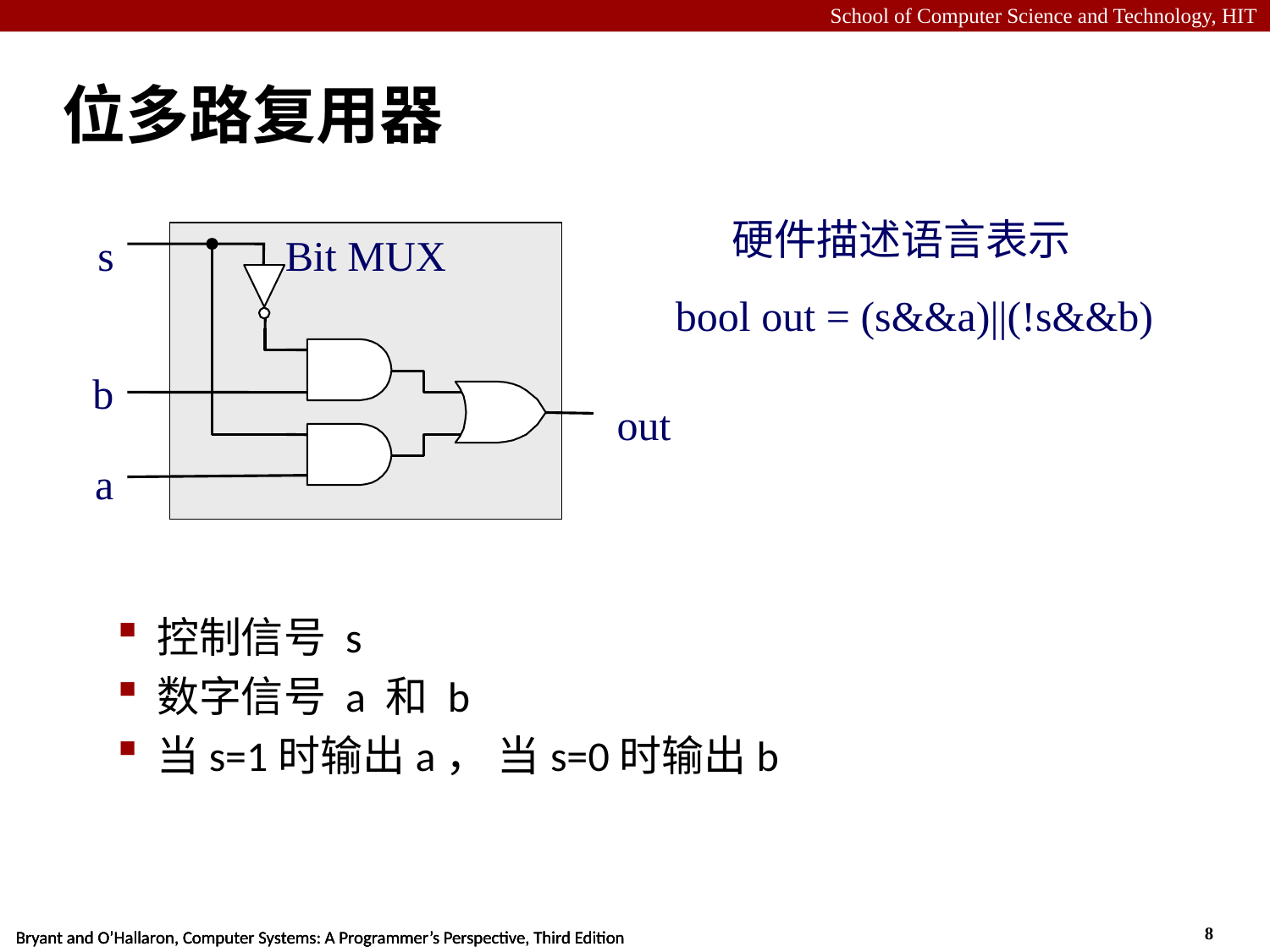

# 位多路复用器
硬件描述语言表示
Bit MUX
s

b

out

a

bool out = (s&&a)||(!s&&b)
控制信号 s
数字信号 a 和 b
当s=1时输出a， 当s=0时输出b